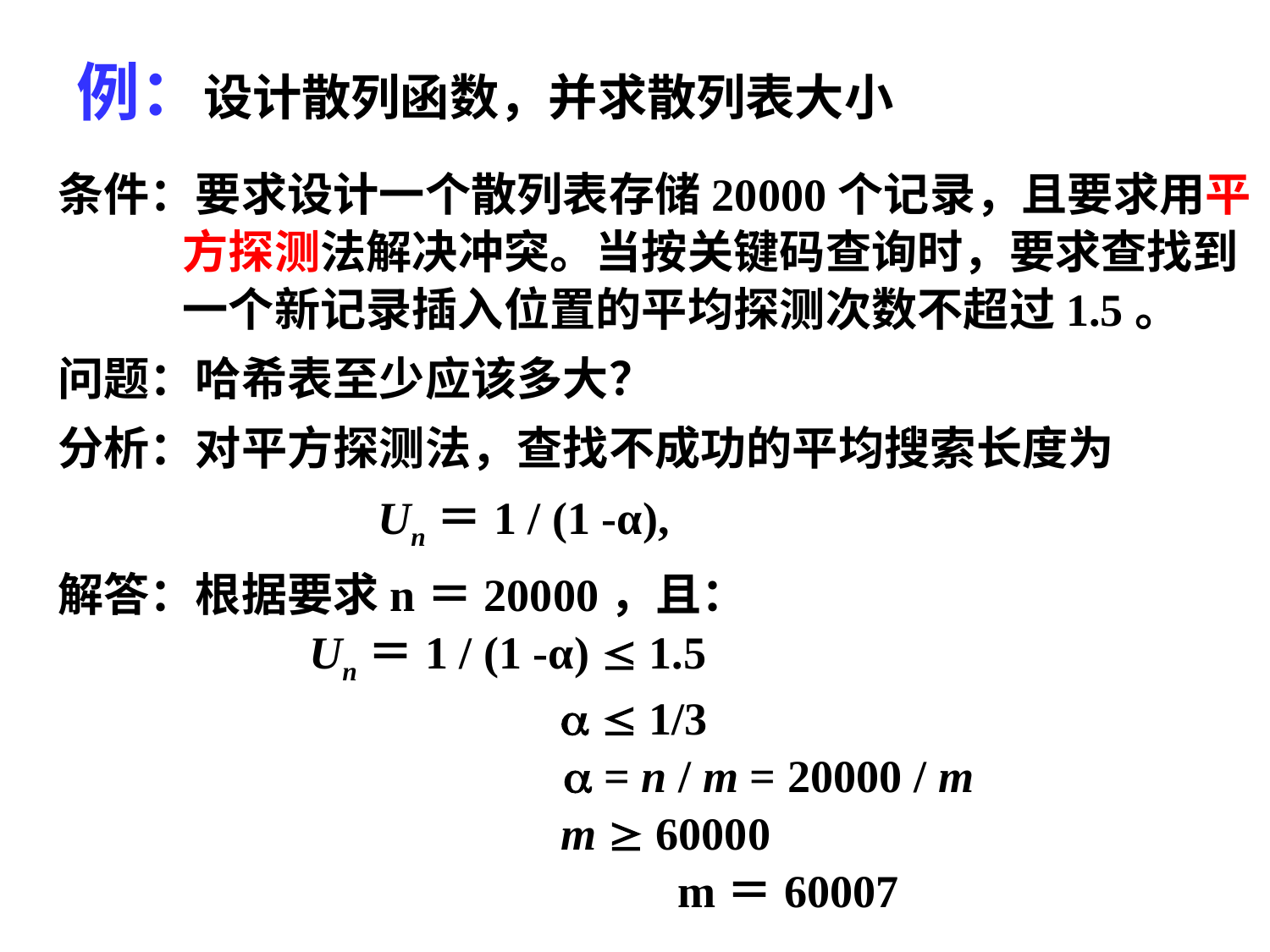

# 例：设计散列函数，并求散列表大小
条件：要求设计一个散列表存储20000个记录，且要求用平方探测法解决冲突。当按关键码查询时，要求查找到一个新记录插入位置的平均探测次数不超过1.5。
问题：哈希表至少应该多大？
分析：对平方探测法，查找不成功的平均搜索长度为
                            Un＝1 / (1 -α),
解答：根据要求n＝20000，且：
                      Un＝1 / (1 -α) ≤ 1.5
                                            α ≤ 1/3
 				α = n / m = 20000 / m
                                            m ≥ 60000
				          m＝60007